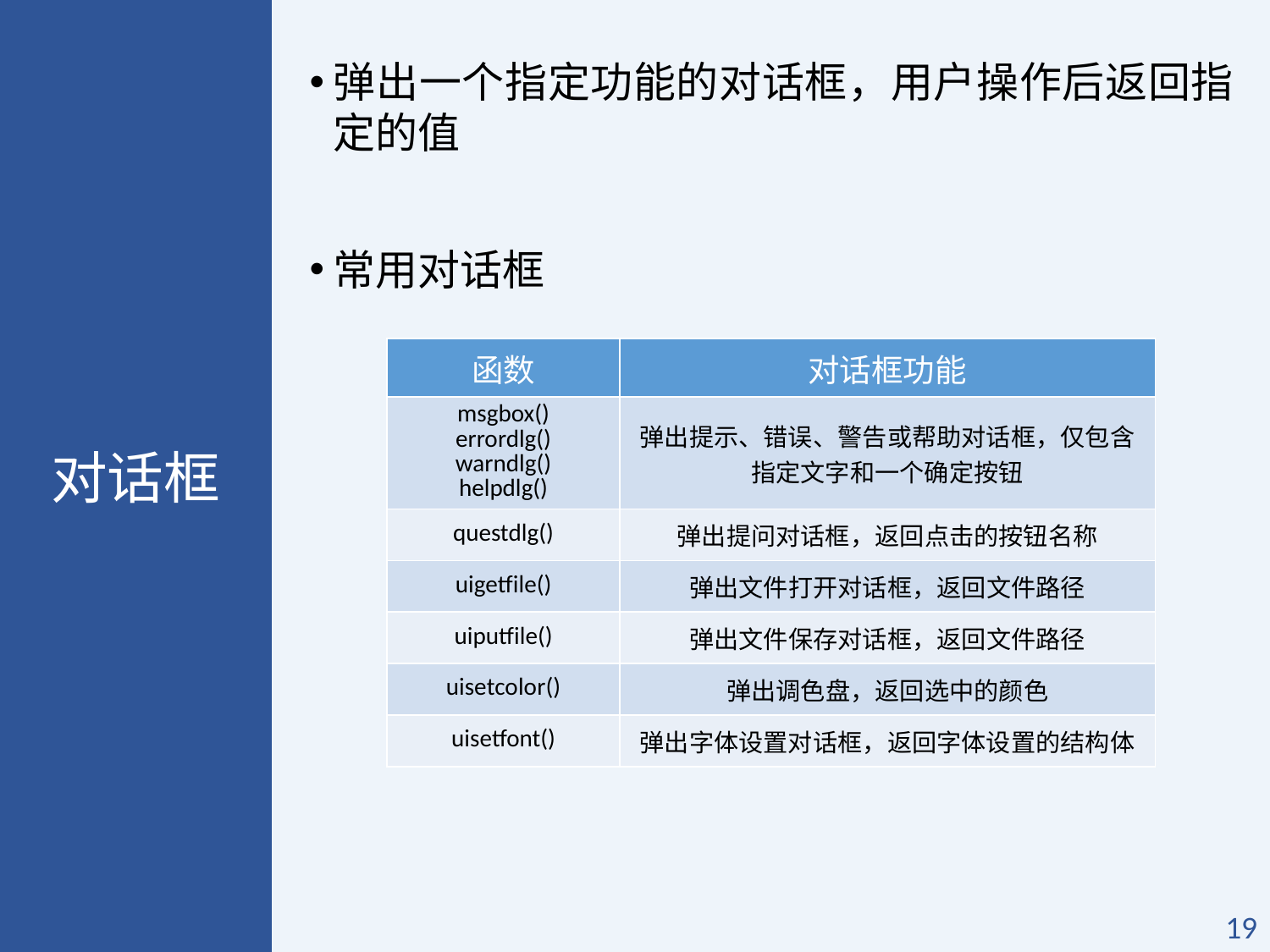

弹出一个指定功能的对话框，用户操作后返回指定的值

常用对话框
对话框
| 函数 | 对话框功能 |
| --- | --- |
| msgbox() errordlg() warndlg() helpdlg() | 弹出提示、错误、警告或帮助对话框，仅包含指定文字和一个确定按钮 |
| questdlg() | 弹出提问对话框，返回点击的按钮名称 |
| uigetfile() | 弹出文件打开对话框，返回文件路径 |
| uiputfile() | 弹出文件保存对话框，返回文件路径 |
| uisetcolor() | 弹出调色盘，返回选中的颜色 |
| uisetfont() | 弹出字体设置对话框，返回字体设置的结构体 |